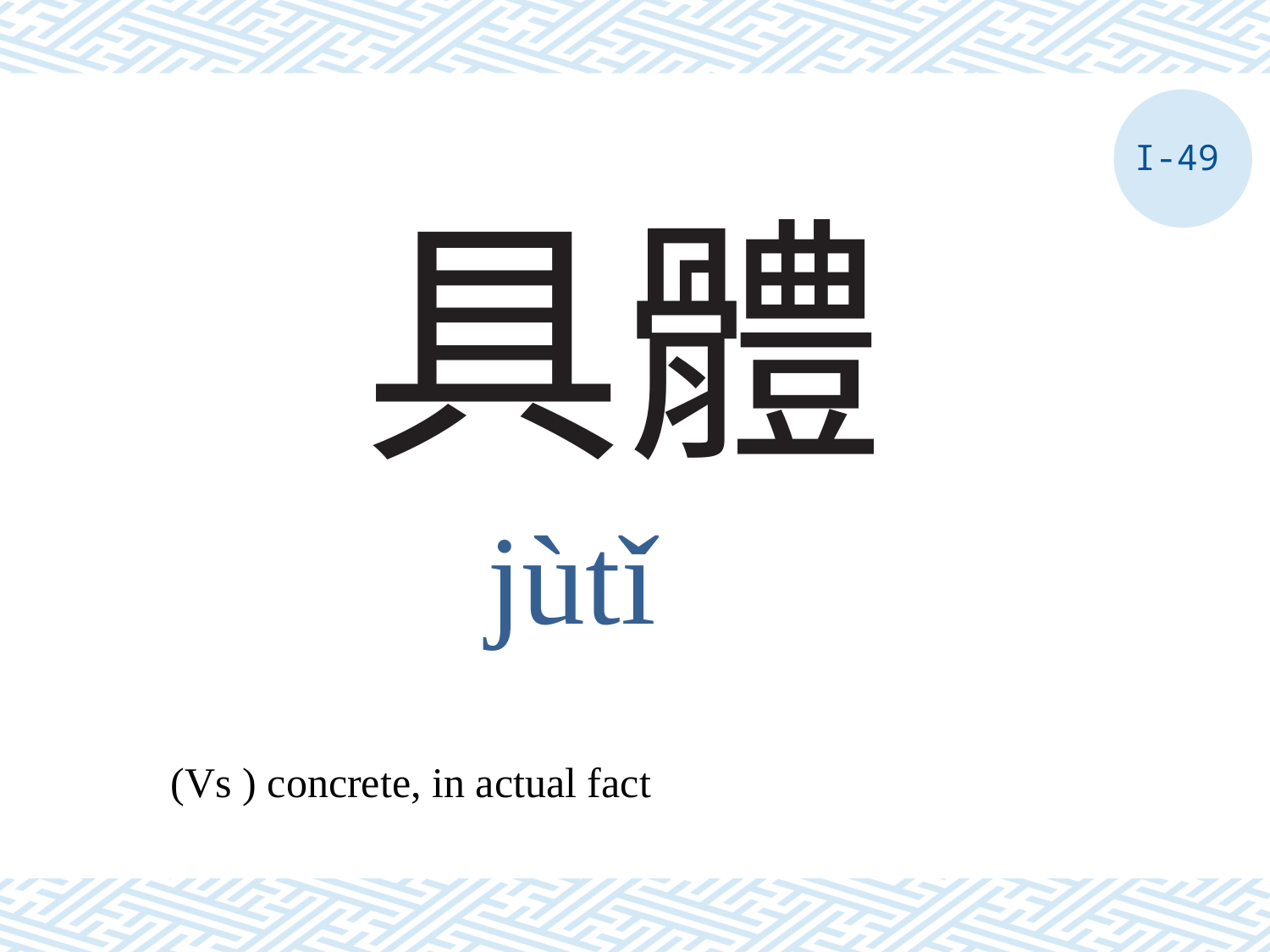

I-49
# 具體
jùtǐ
(Vs ) concrete, in actual fact